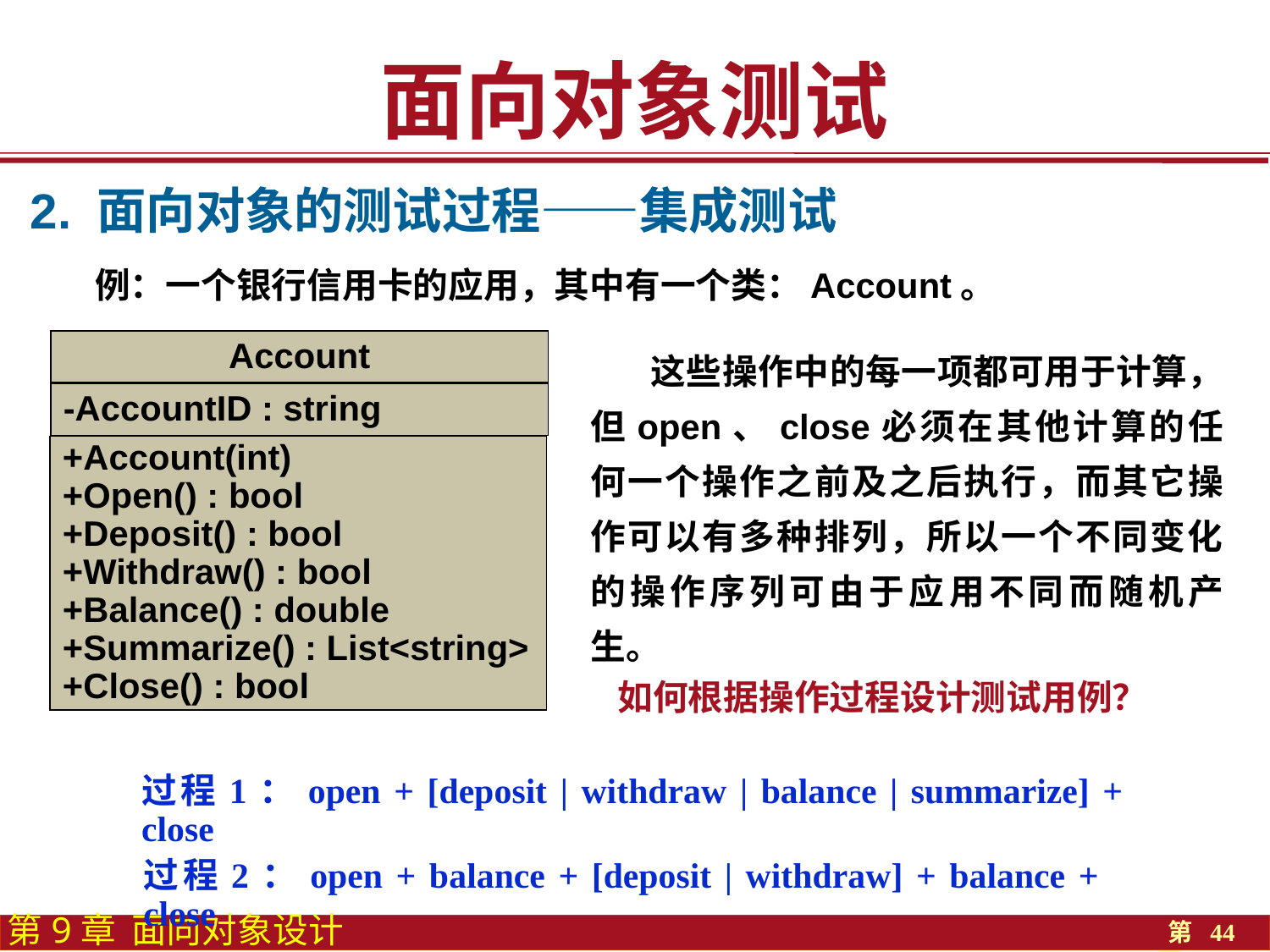

面向对象测试
2. 面向对象的测试过程——集成测试
例：一个银行信用卡的应用，其中有一个类：Account。
      这些操作中的每一项都可用于计算，但open、close必须在其他计算的任何一个操作之前及之后执行，而其它操作可以有多种排列，所以一个不同变化的操作序列可由于应用不同而随机产生。
Account
-AccountID : string
+Account(int)
+Open() : bool
+Deposit() : bool
+Withdraw() : bool
+Balance() : double
+Summarize() : List<string>
+Close() : bool
如何根据操作过程设计测试用例？
过程1：open + [deposit | withdraw | balance | summarize] + close
过程2：open + balance + [deposit | withdraw] + balance + close